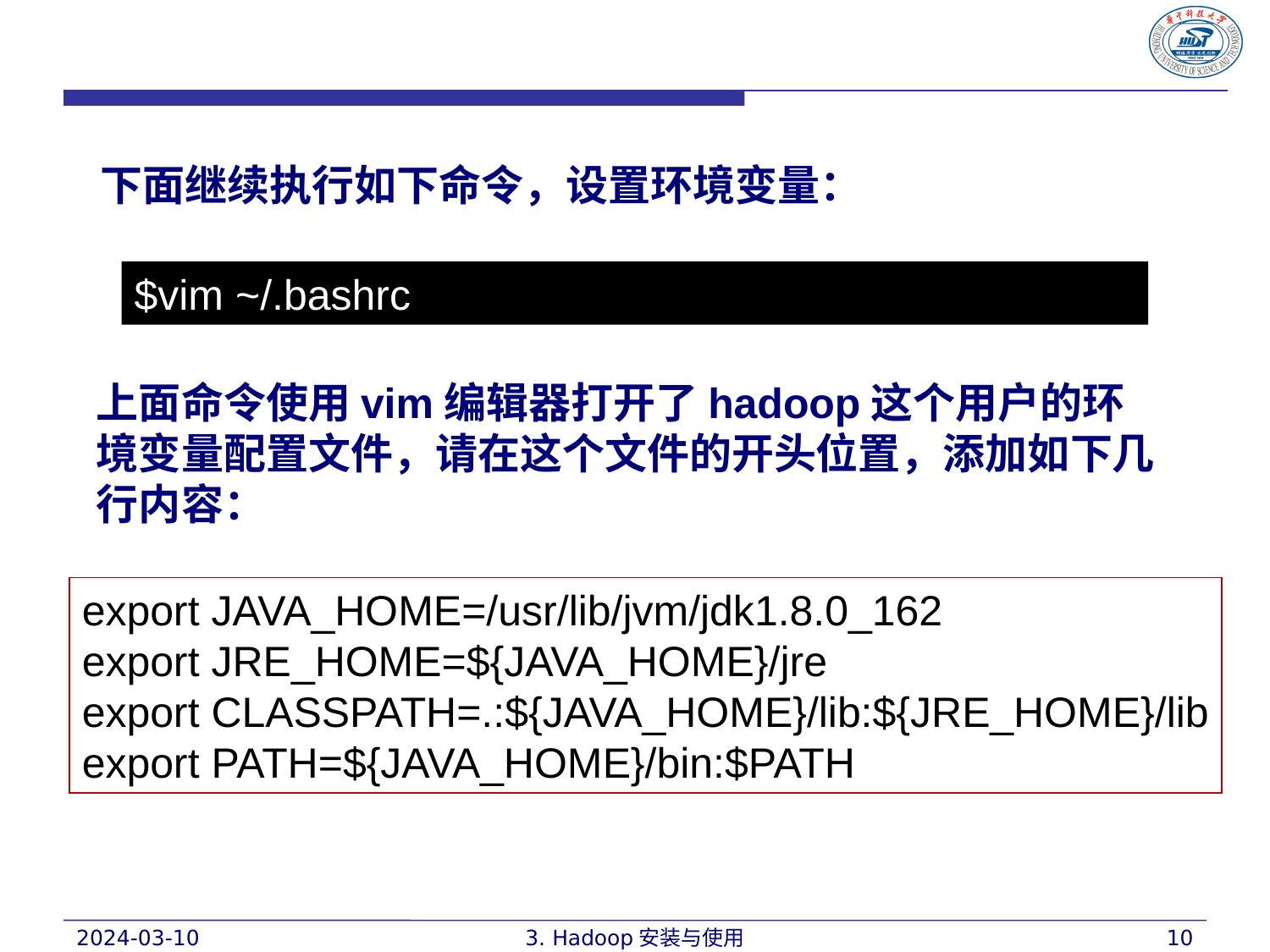

下面继续执行如下命令，设置环境变量：
$vim ~/.bashrc
上面命令使用vim编辑器打开了hadoop这个用户的环境变量配置文件，请在这个文件的开头位置，添加如下几行内容：
export JAVA_HOME=/usr/lib/jvm/jdk1.8.0_162
export JRE_HOME=${JAVA_HOME}/jre
export CLASSPATH=.:${JAVA_HOME}/lib:${JRE_HOME}/lib
export PATH=${JAVA_HOME}/bin:$PATH
2024-03-10
3. Hadoop安装与使用
10